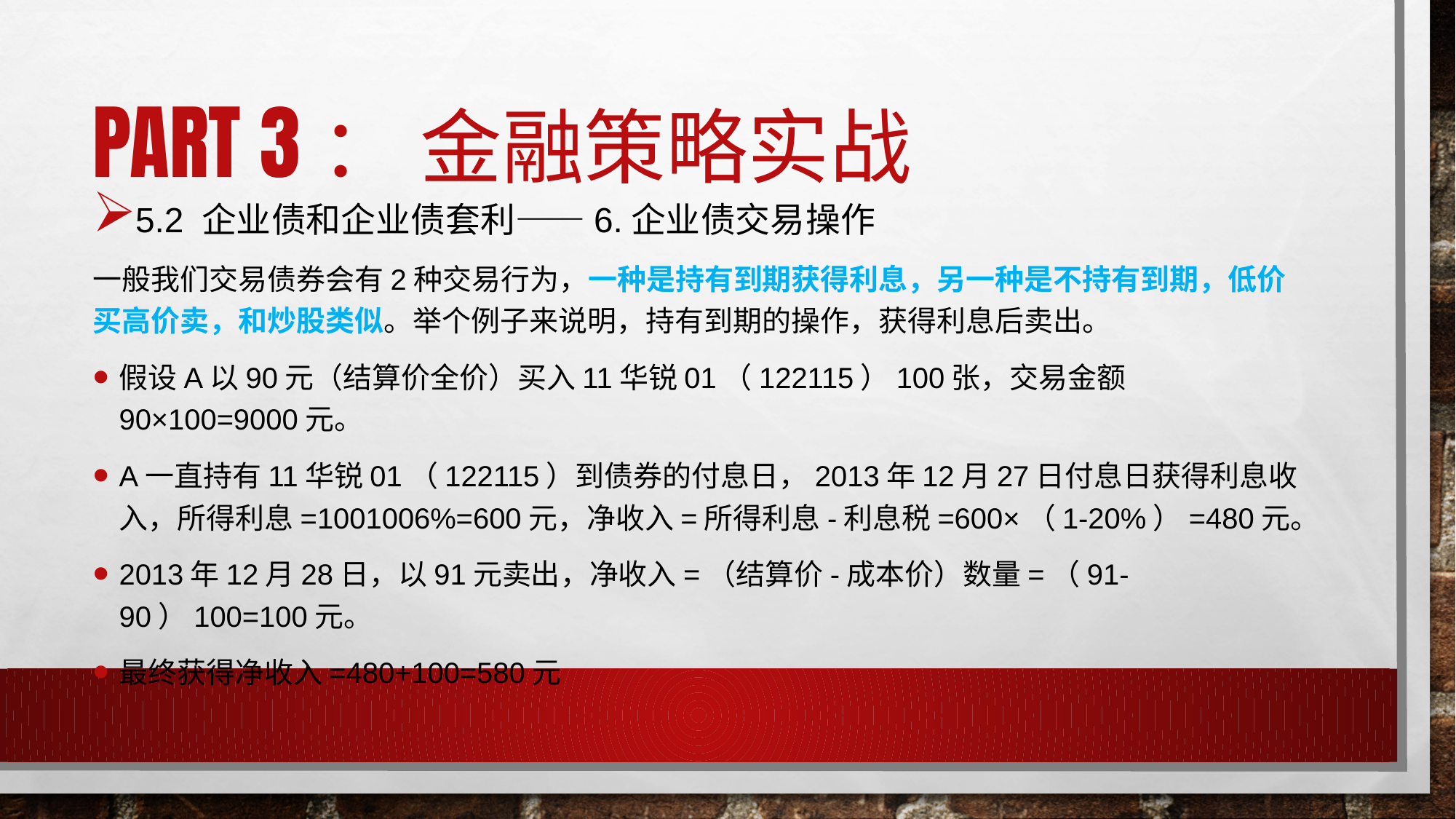

# Part 3： 金融策略实战
5.2 企业债和企业债套利——6.企业债交易操作
一般我们交易债券会有2种交易行为，一种是持有到期获得利息，另一种是不持有到期，低价买高价卖，和炒股类似。举个例子来说明，持有到期的操作，获得利息后卖出。
假设A以90元（结算价全价）买入11华锐01（122115）100张，交易金额90×100=9000元。
A一直持有11华锐01（122115）到债券的付息日，2013年12月27日付息日获得利息收入，所得利息=1001006%=600元，净收入=所得利息-利息税=600×（1-20%）=480元。
2013年12月28日，以91元卖出，净收入=（结算价-成本价）数量=（91-90）100=100元。
最终获得净收入=480+100=580元